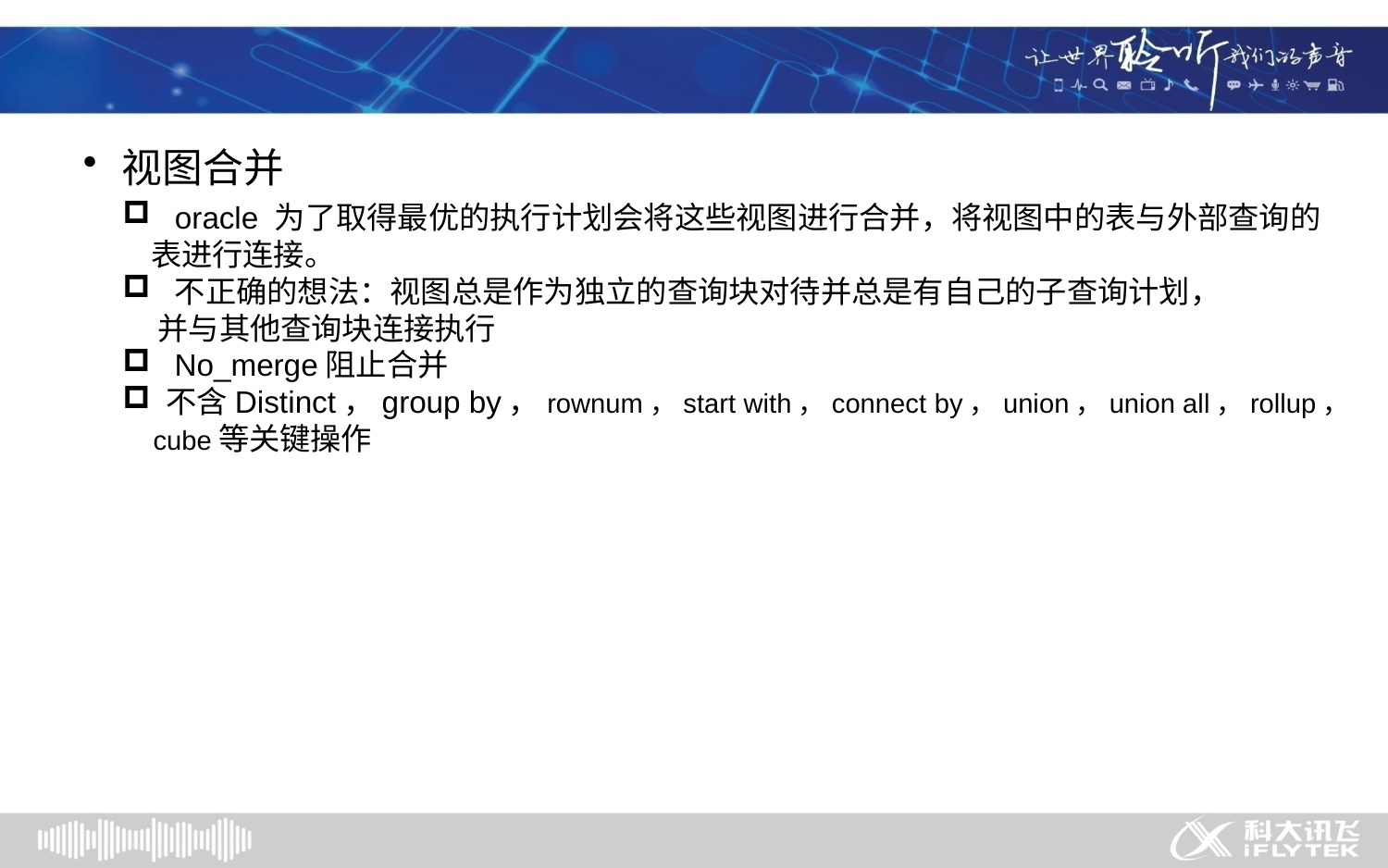

#
视图合并

oracle 为了取得最优的执行计划会将这些视图进行合并，将视图中的表与外部查询的
   表进行连接。
不正确的想法：视图总是作为独立的查询块对待并总是有自己的子查询计划，
    并与其他查询块连接执行
 No_merge阻止合并
不含Distinct，group by，rownum，start with，connect by，union，union all，rollup，
    cube等关键操作